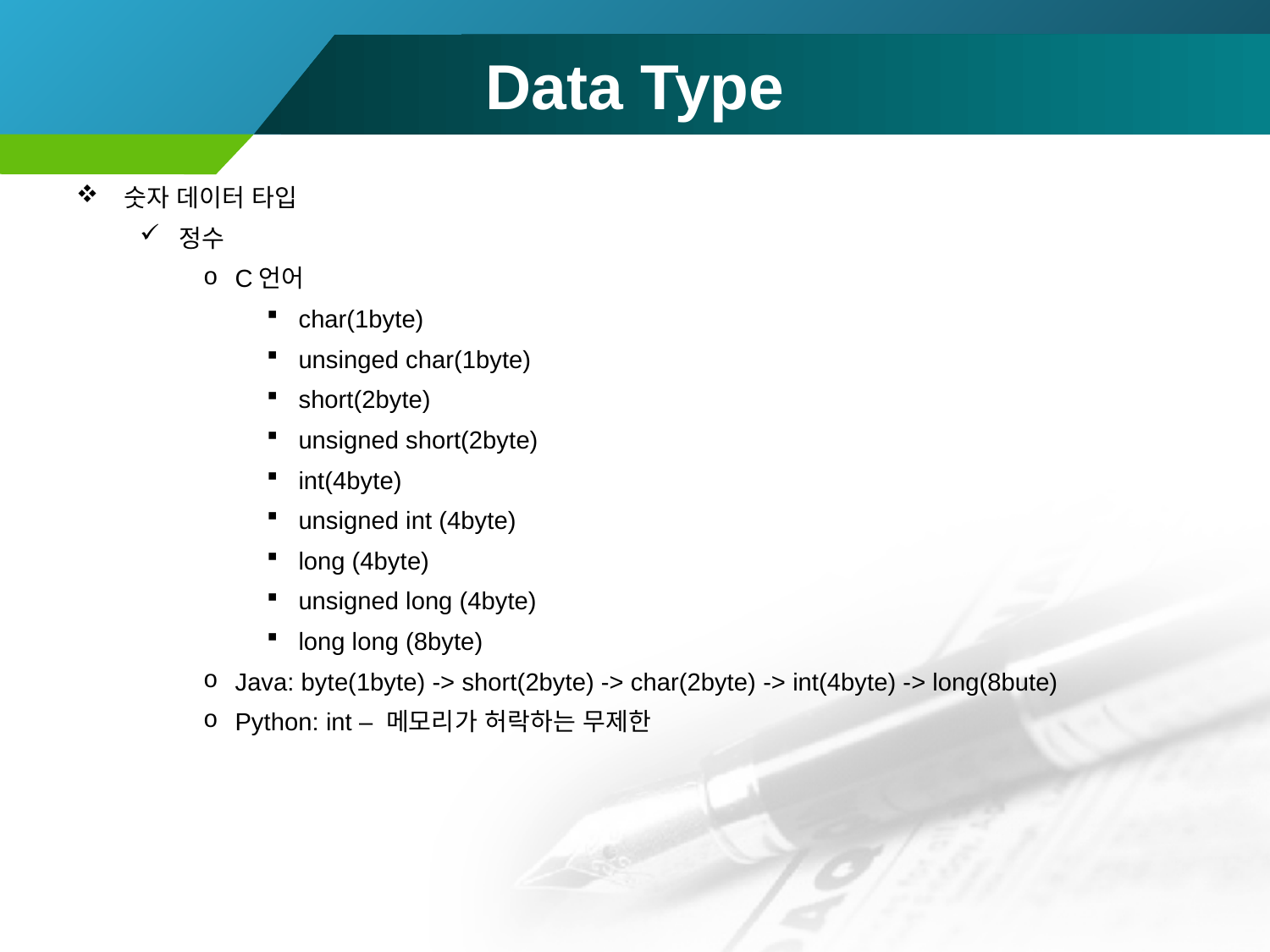

# Data Type
숫자 데이터 타입
정수
C언어
char(1byte)
unsinged char(1byte)
short(2byte)
unsigned short(2byte)
int(4byte)
unsigned int (4byte)
long (4byte)
unsigned long (4byte)
long long (8byte)
Java: byte(1byte) -> short(2byte) -> char(2byte) -> int(4byte) -> long(8bute)
Python: int – 메모리가 허락하는 무제한